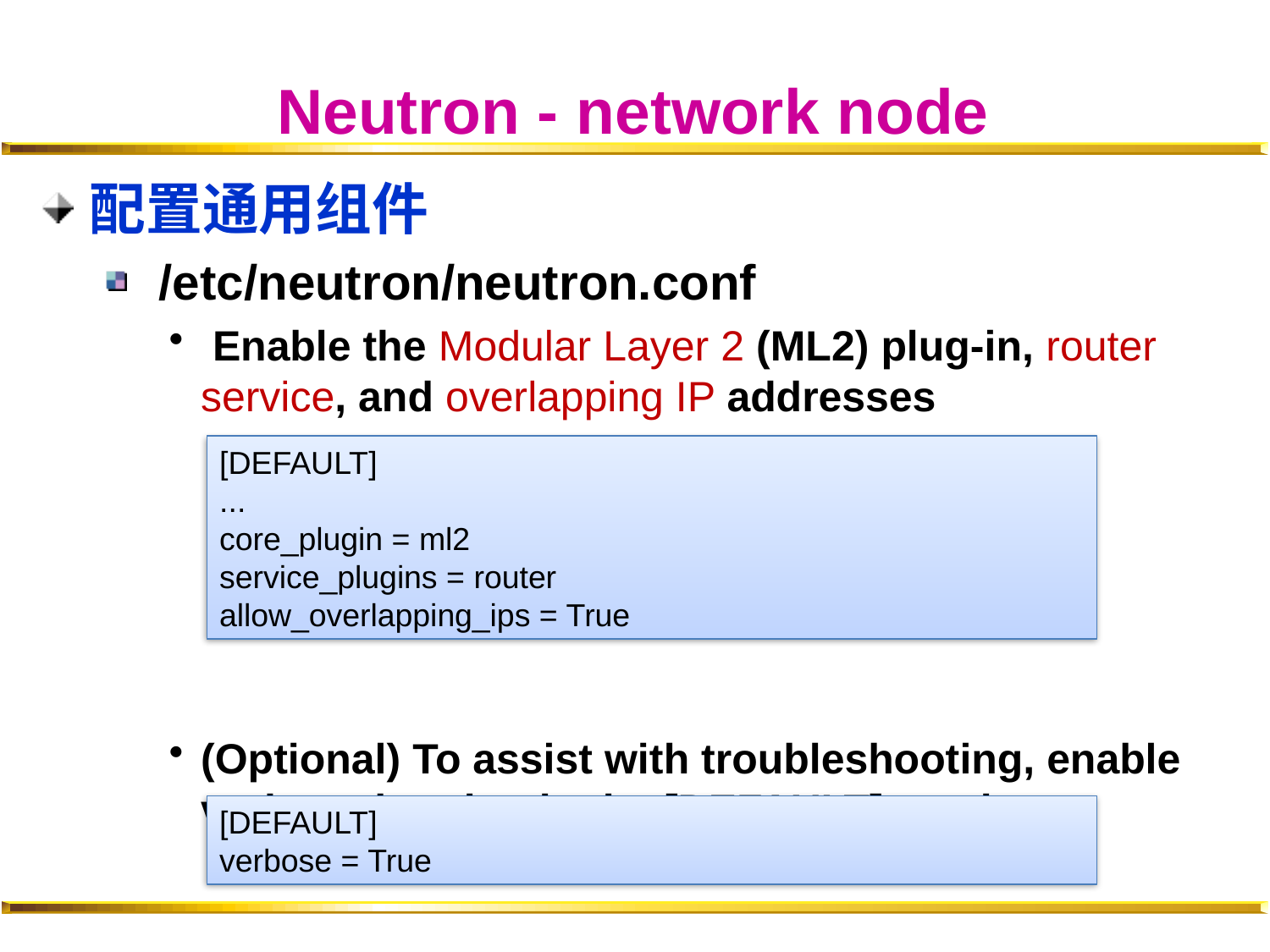

# Neutron - network node
配置通用组件
 /etc/neutron/neutron.conf
 Enable the Modular Layer 2 (ML2) plug-in, router service, and overlapping IP addresses

(Optional) To assist with troubleshooting, enable verbose logging in the [DEFAULT] section
[DEFAULT]
...
core_plugin = ml2
service_plugins = router
allow_overlapping_ips = True
[DEFAULT]
verbose = True